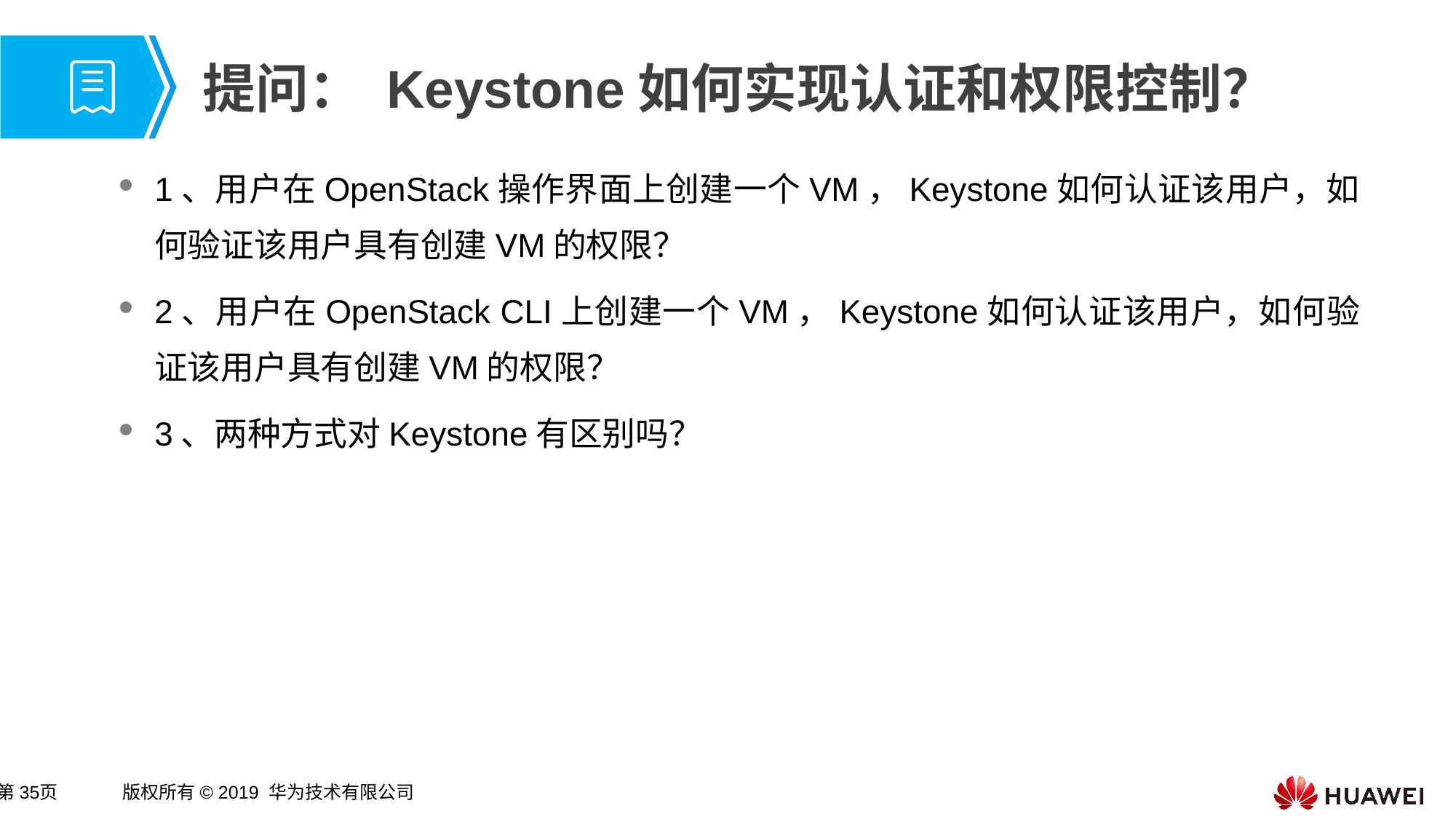

# 提问： Keystone如何实现认证和权限控制？
1、用户在OpenStack操作界面上创建一个VM，Keystone如何认证该用户，如何验证该用户具有创建VM的权限？
2、用户在OpenStack CLI上创建一个VM，Keystone如何认证该用户，如何验证该用户具有创建VM的权限？
3、两种方式对Keystone有区别吗？